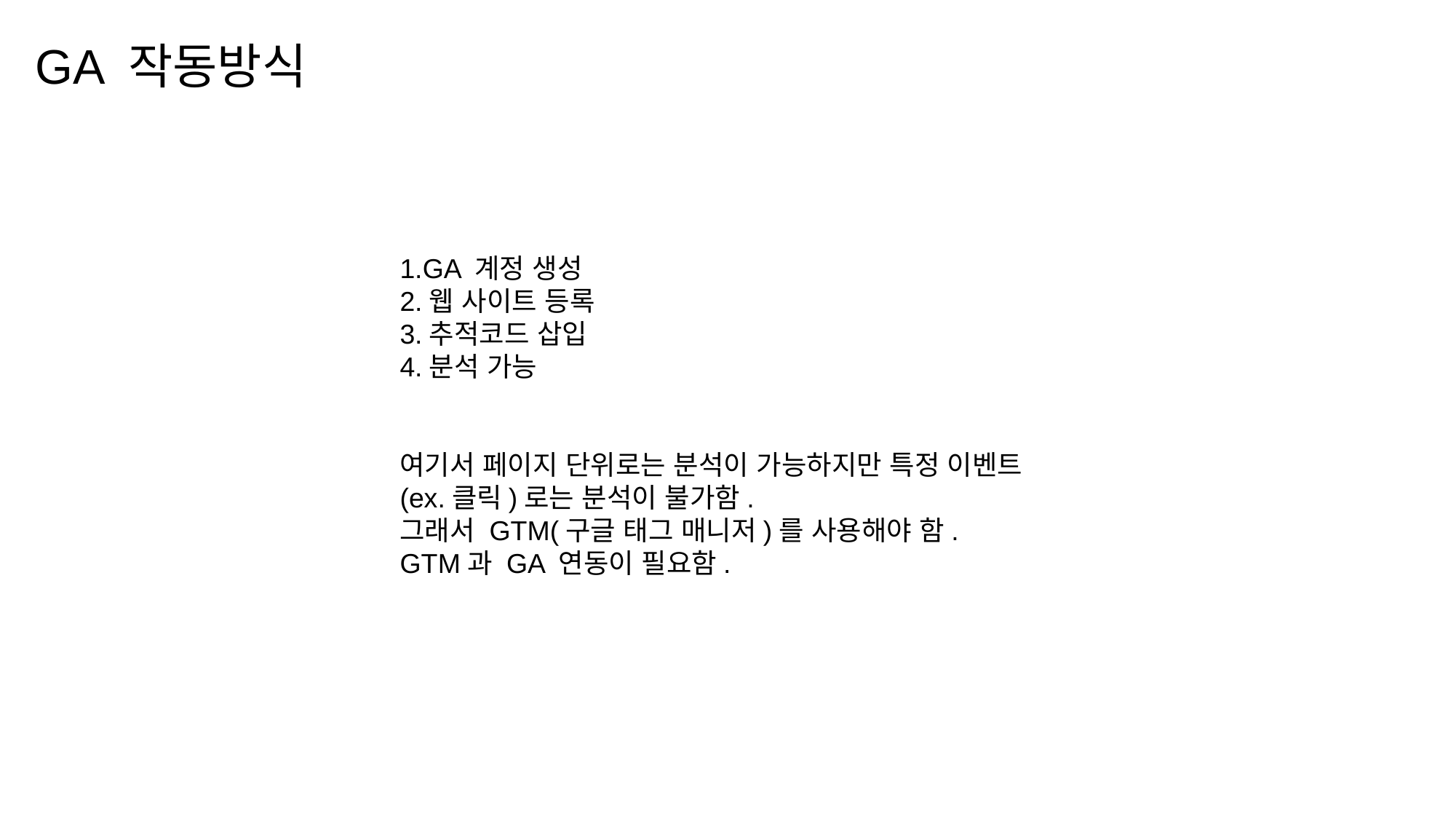

GA 작동방식
1.GA 계정 생성
2.웹 사이트 등록
3.추적코드 삽입
4.분석 가능

여기서 페이지 단위로는 분석이 가능하지만 특정 이벤트(ex.클릭)로는 분석이 불가함.
그래서 GTM(구글 태그 매니저)를 사용해야 함.
GTM과 GA 연동이 필요함.